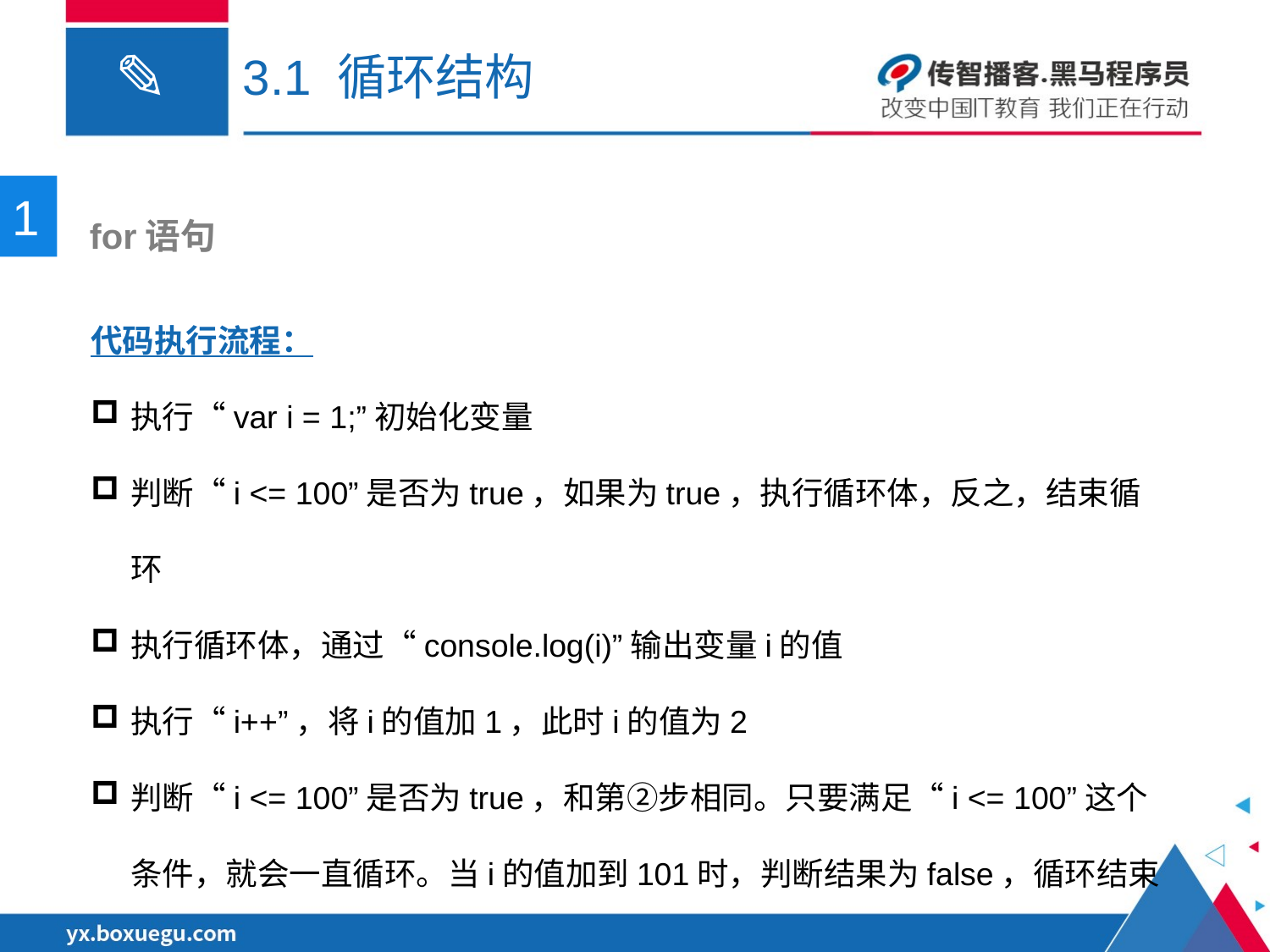

# 3.1 循环结构

1
  for语句
代码执行流程：
执行“var i = 1;”初始化变量
判断“i <= 100”是否为true，如果为true，执行循环体，反之，结束循环
执行循环体，通过“console.log(i)”输出变量i的值
执行“i++”，将i的值加1，此时i的值为2
判断“i <= 100”是否为true，和第②步相同。只要满足“i <= 100”这个条件，就会一直循环。当i的值加到101时，判断结果为false，循环结束